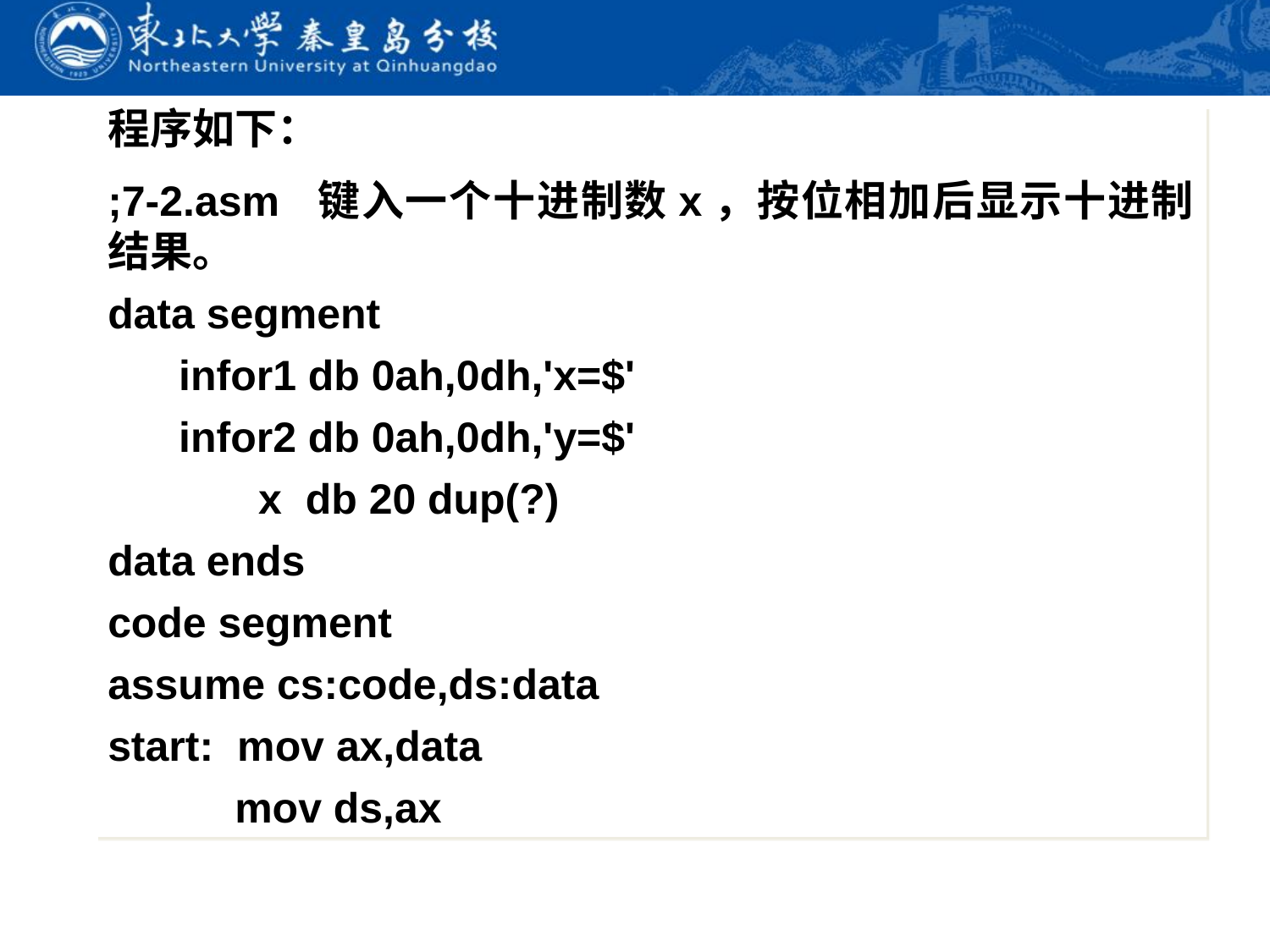

程序如下：
;7-2.asm  键入一个十进制数x，按位相加后显示十进制结果。
data segment
      infor1 db 0ah,0dh,'x=$'
      infor2 db 0ah,0dh,'y=$'
	  x  db 20 dup(?)
data ends
code segment
assume cs:code,ds:data
start:  mov ax,data
	mov ds,ax